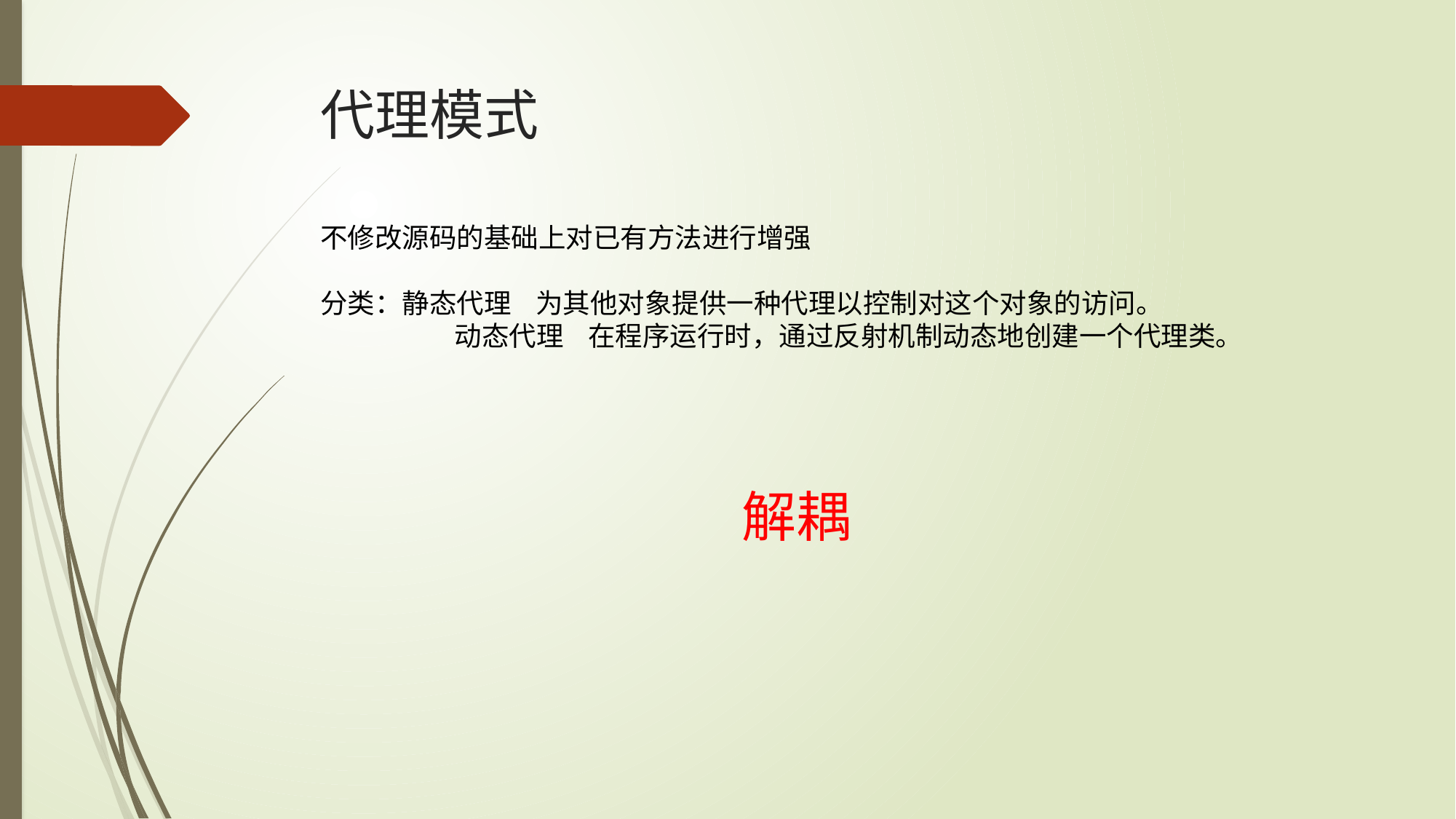

# 代理模式
不修改源码的基础上对已有方法进行增强

分类：静态代理    为其他对象提供一种代理以控制对这个对象的访问。
	   动态代理    在程序运行时，通过反射机制动态地创建一个代理类。

解耦